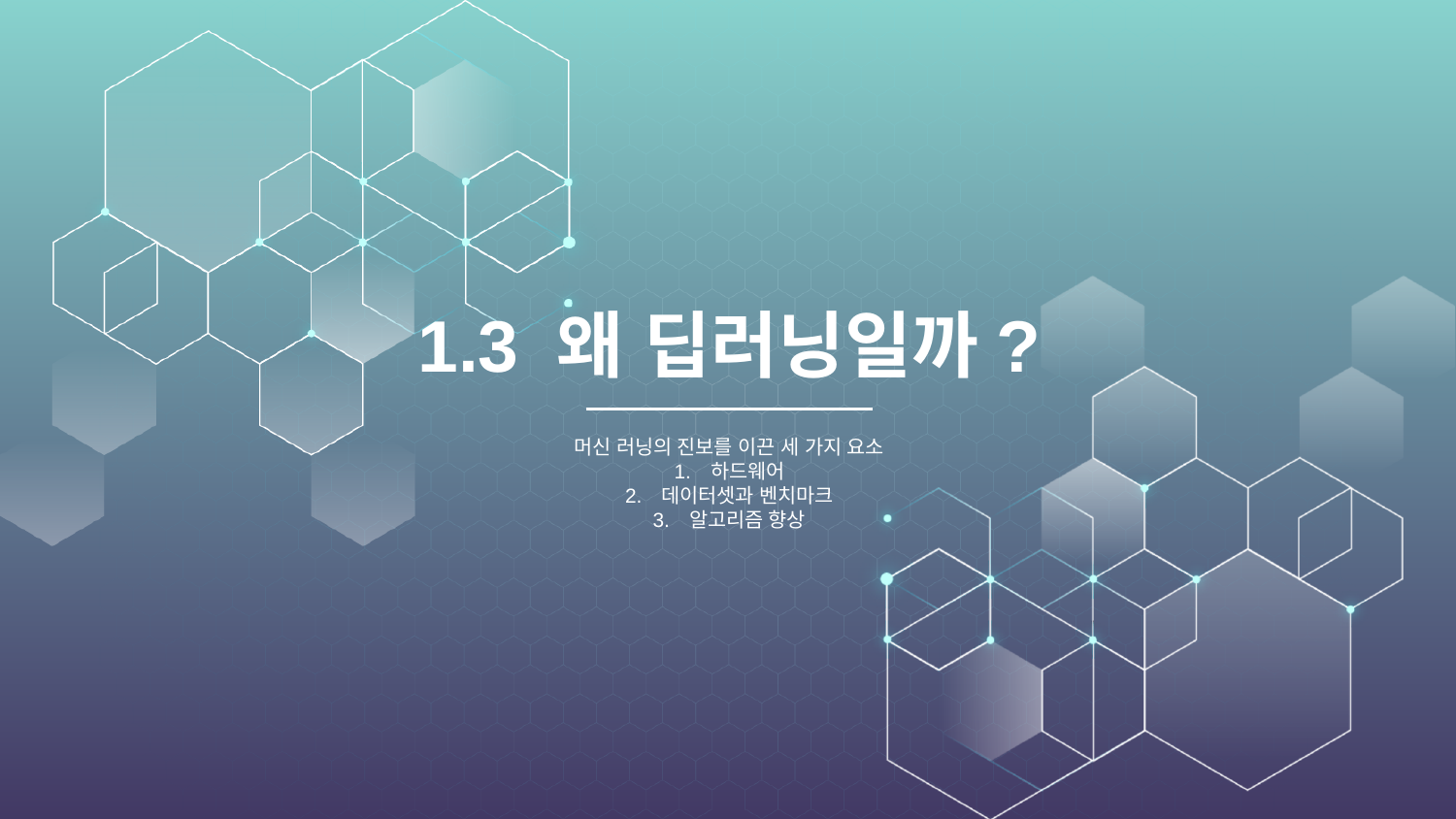

# 1.3 왜 딥러닝일까?
머신 러닝의 진보를 이끈 세 가지 요소
하드웨어
데이터셋과 벤치마크
알고리즘 향상